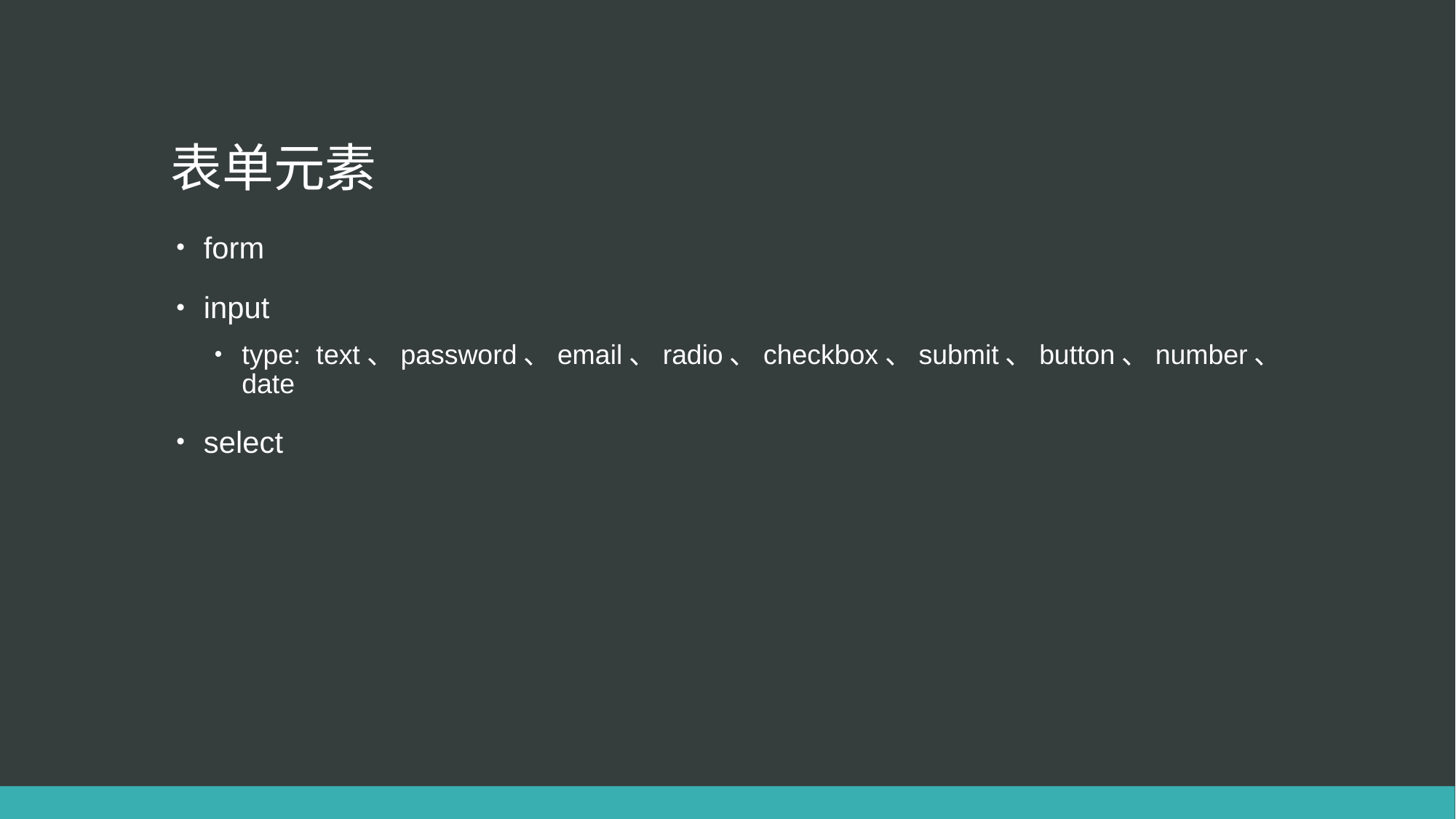

# 表单元素
form
input
type:  text、password、email、radio、checkbox、submit、button、number、date
select